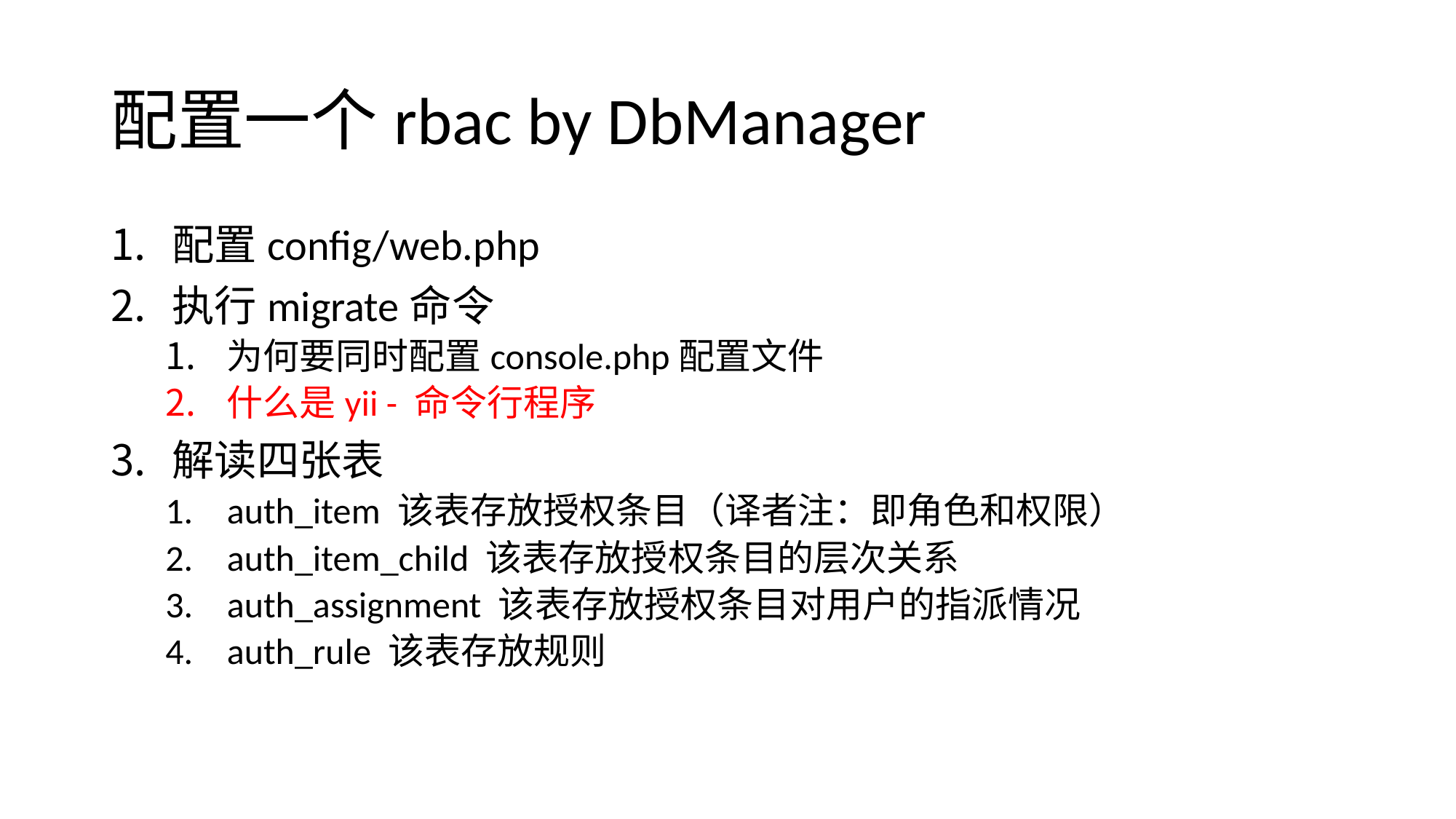

# 配置一个rbac by DbManager
配置config/web.php
执行migrate命令
为何要同时配置console.php配置文件
什么是yii - 命令行程序
解读四张表
auth_item 该表存放授权条目（译者注：即角色和权限）
auth_item_child 该表存放授权条目的层次关系
auth_assignment 该表存放授权条目对用户的指派情况
auth_rule 该表存放规则